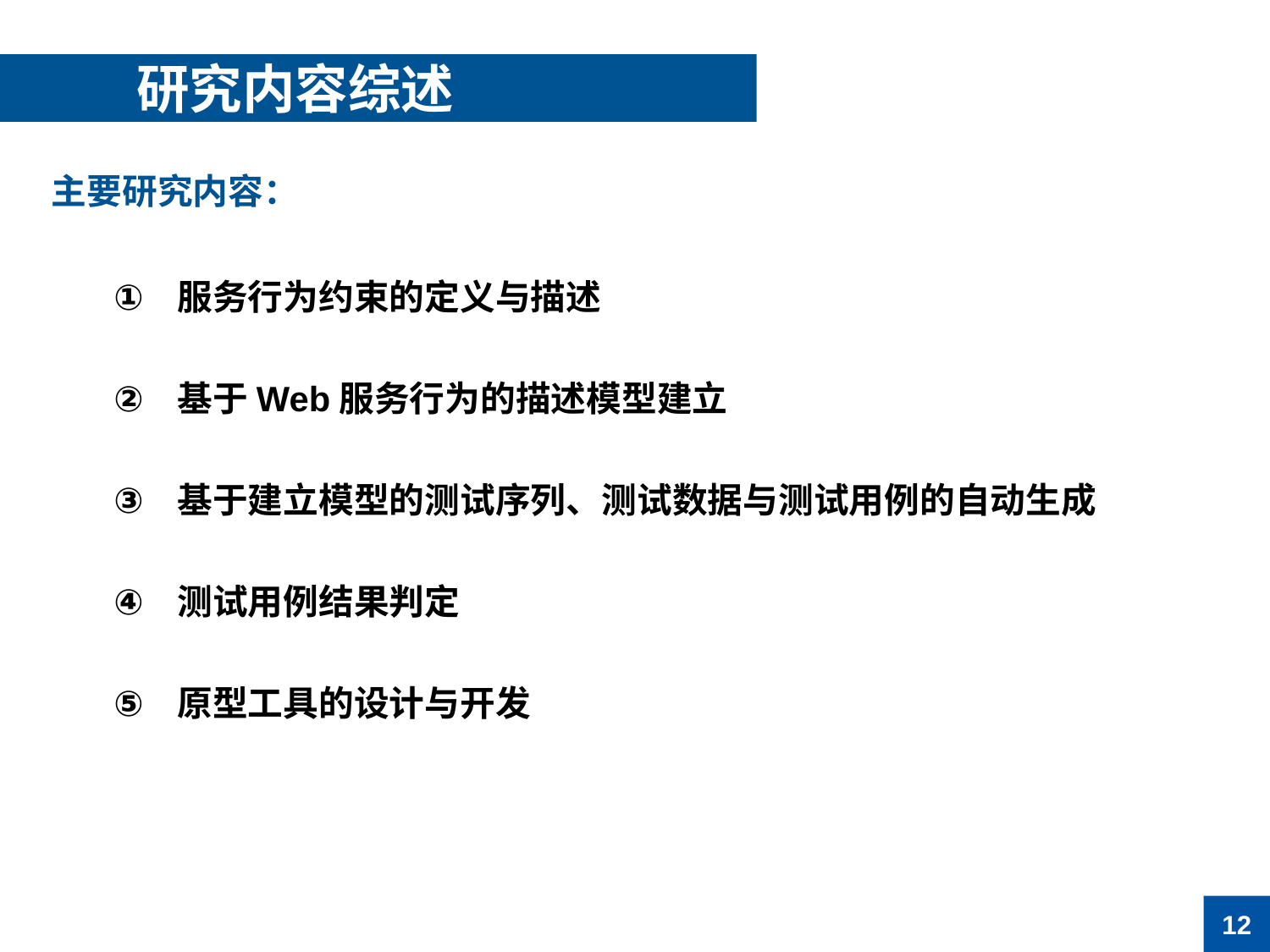

研究内容综述
主要研究内容：
服务行为约束的定义与描述

基于Web服务行为的描述模型建立

基于建立模型的测试序列、测试数据与测试用例的自动生成

测试用例结果判定

原型工具的设计与开发
12